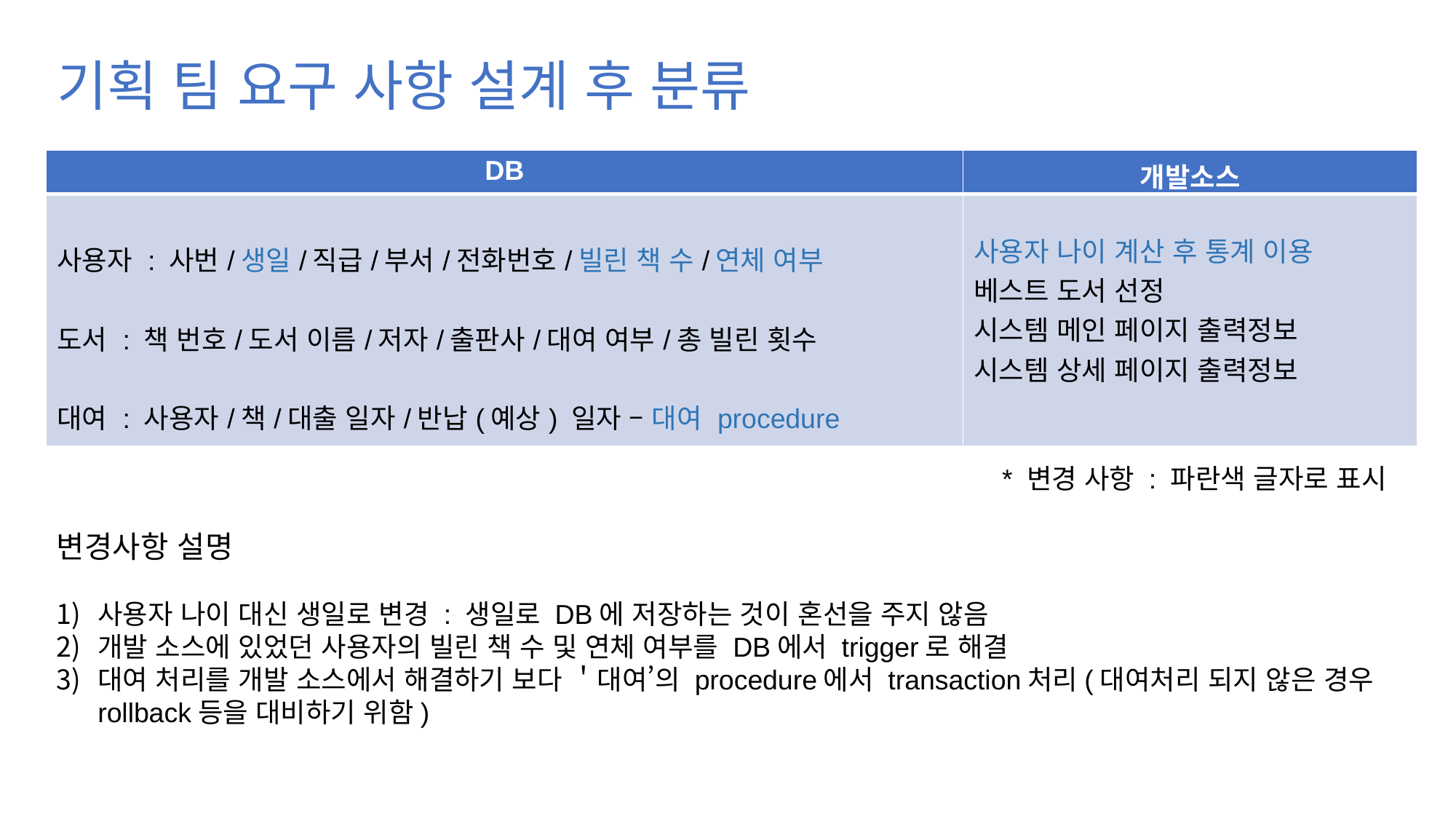

기획 팀 요구 사항 설계 후 분류
| DB | 개발소스 |
| --- | --- |
| 사용자 : 사번/생일/직급/부서/전화번호/빌린 책 수/연체 여부 도서 : 책 번호/도서 이름/저자/출판사/대여 여부/총 빌린 횟수 대여 : 사용자/책/대출 일자/반납(예상) 일자 – 대여 procedure | 사용자 나이 계산 후 통계 이용 베스트 도서 선정 시스템 메인 페이지 출력정보 시스템 상세 페이지 출력정보 |
* 변경 사항 : 파란색 글자로 표시

변경사항 설명

사용자 나이 대신 생일로 변경 : 생일로 DB에 저장하는 것이 혼선을 주지 않음
개발 소스에 있었던 사용자의 빌린 책 수 및 연체 여부를 DB에서 trigger로 해결
대여 처리를 개발 소스에서 해결하기 보다 ＇대여’의 procedure에서 transaction처리(대여처리 되지 않은 경우 rollback등을 대비하기 위함)